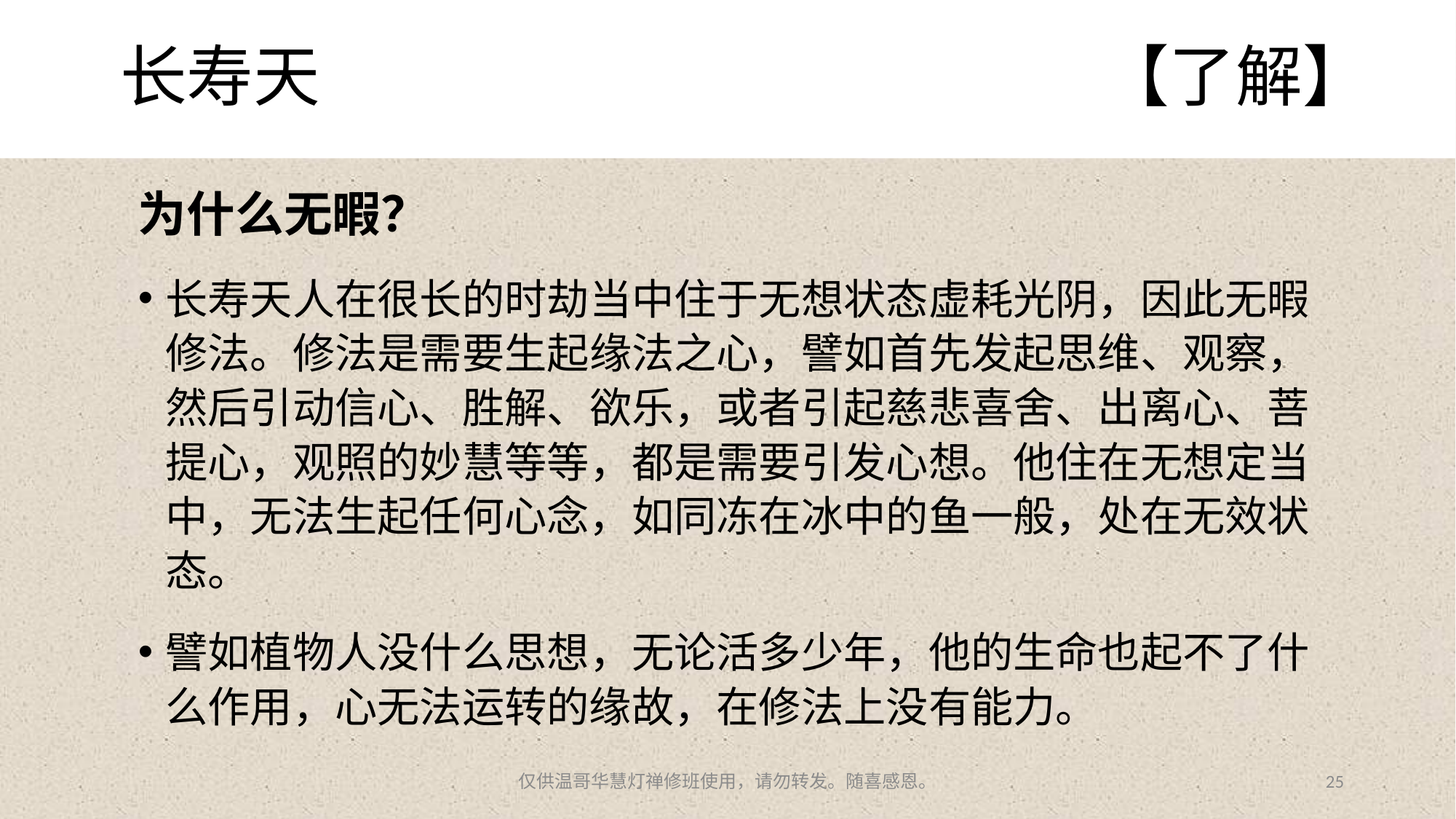

# 长寿天								【了解】
为什么无暇？
长寿天人在很长的时劫当中住于无想状态虚耗光阴，因此无暇修法。修法是需要生起缘法之心，譬如首先发起思维、观察，然后引动信心、胜解、欲乐，或者引起慈悲喜舍、出离心、菩提心，观照的妙慧等等，都是需要引发心想。他住在无想定当中，无法生起任何心念，如同冻在冰中的鱼一般，处在无效状态。
譬如植物人没什么思想，无论活多少年，他的生命也起不了什么作用，心无法运转的缘故，在修法上没有能力。

仅供温哥华慧灯禅修班使用，请勿转发。随喜感恩。
25